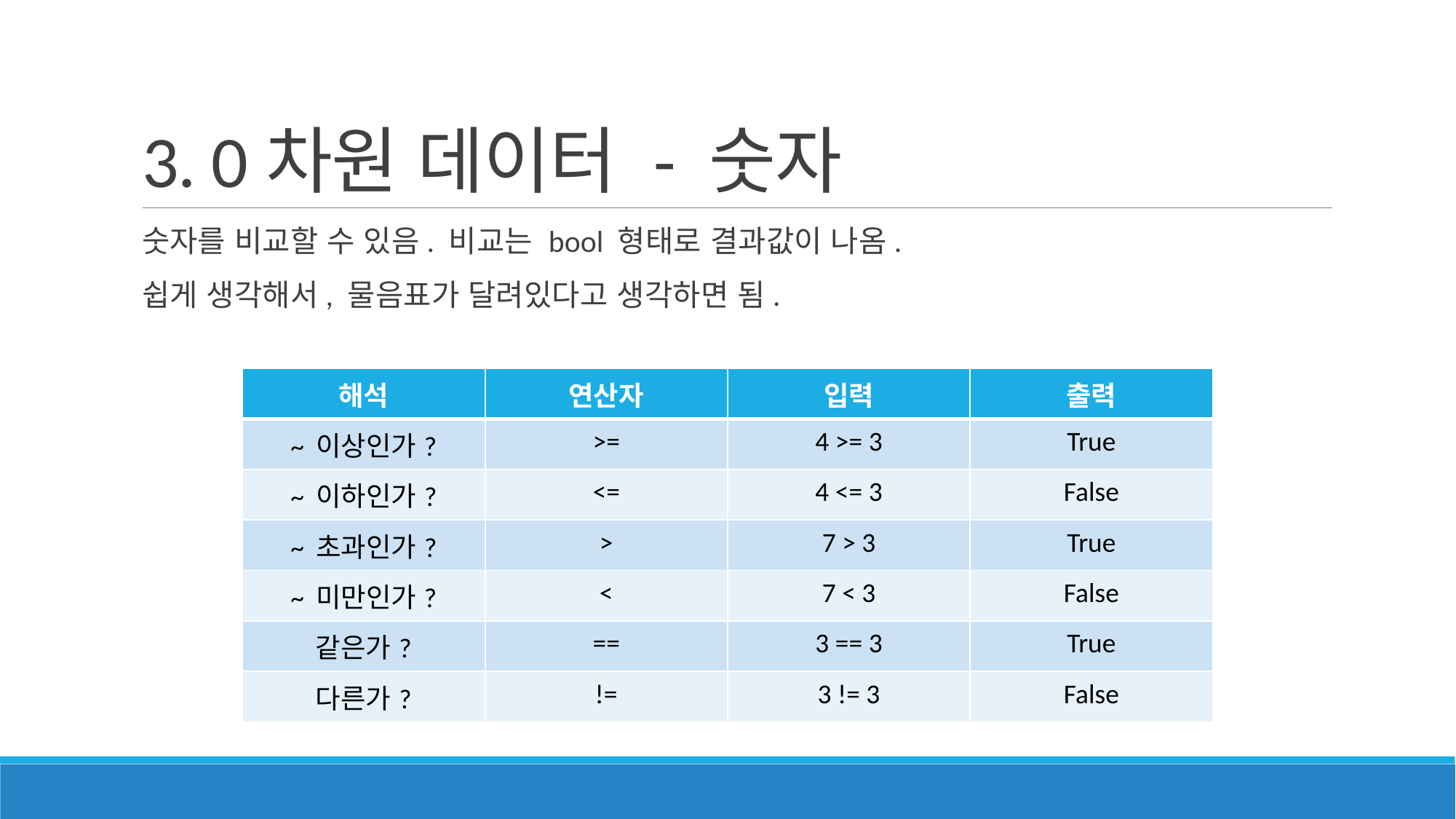

# 3. 0차원 데이터 - 숫자
숫자를 비교할 수 있음. 비교는 bool 형태로 결과값이 나옴.
쉽게 생각해서, 물음표가 달려있다고 생각하면 됨.
| 해석 | 연산자 | 입력 | 출력 |
| --- | --- | --- | --- |
| ~ 이상인가? | >= | 4 >= 3 | True |
| ~ 이하인가? | <= | 4 <= 3 | False |
| ~ 초과인가? | > | 7 > 3 | True |
| ~ 미만인가? | < | 7 < 3 | False |
| 같은가? | == | 3 == 3 | True |
| 다른가? | != | 3 != 3 | False |